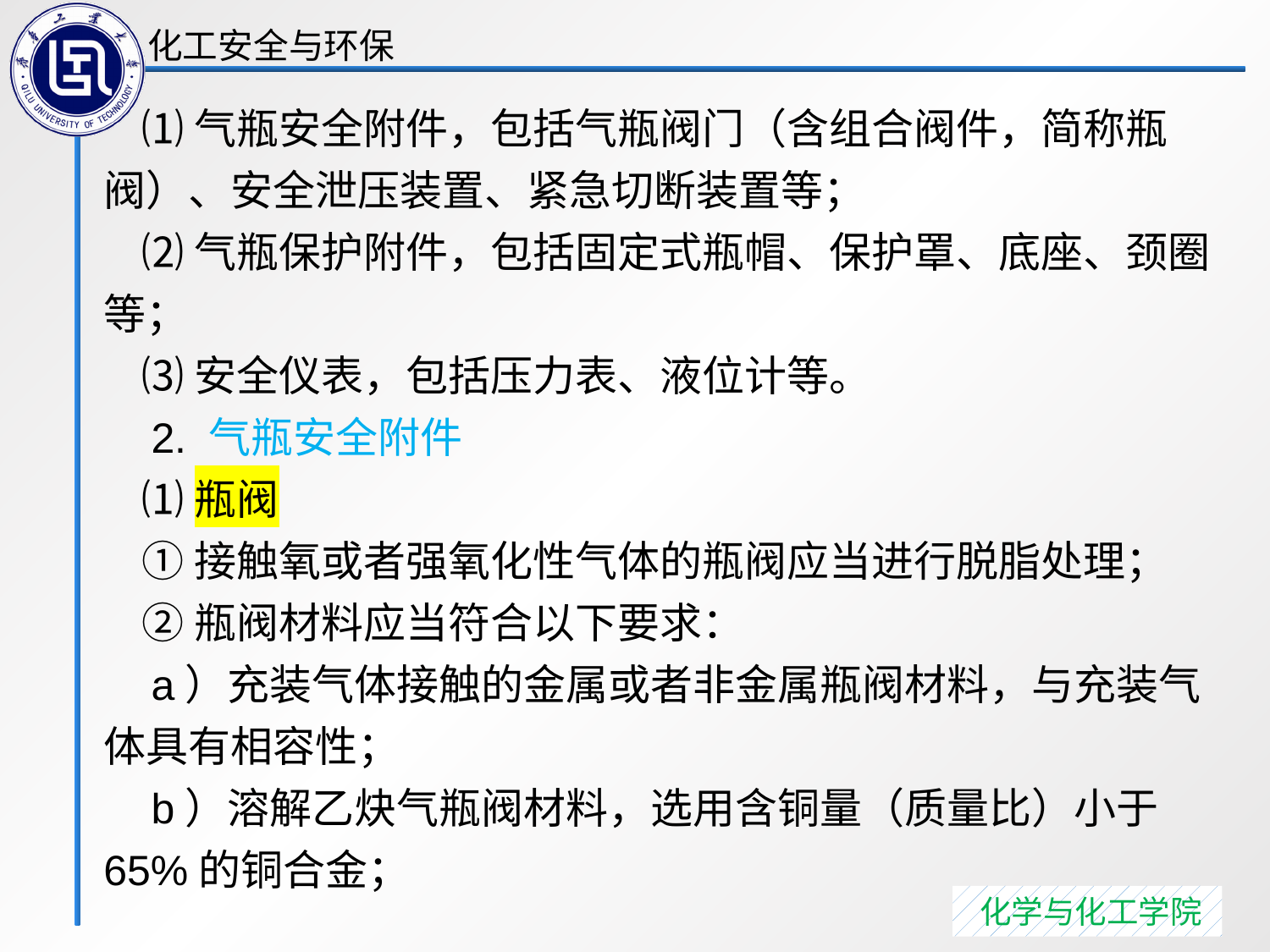

⑴气瓶安全附件，包括气瓶阀门（含组合阀件，简称瓶阀）、安全泄压装置、紧急切断装置等；
    ⑵气瓶保护附件，包括固定式瓶帽、保护罩、底座、颈圈等；
    ⑶安全仪表，包括压力表、液位计等。
    2. 气瓶安全附件
    ⑴瓶阀
    ①接触氧或者强氧化性气体的瓶阀应当进行脱脂处理；
    ②瓶阀材料应当符合以下要求：
    a）充装气体接触的金属或者非金属瓶阀材料，与充装气体具有相容性；
    b）溶解乙炔气瓶阀材料，选用含铜量（质量比）小于65%的铜合金；